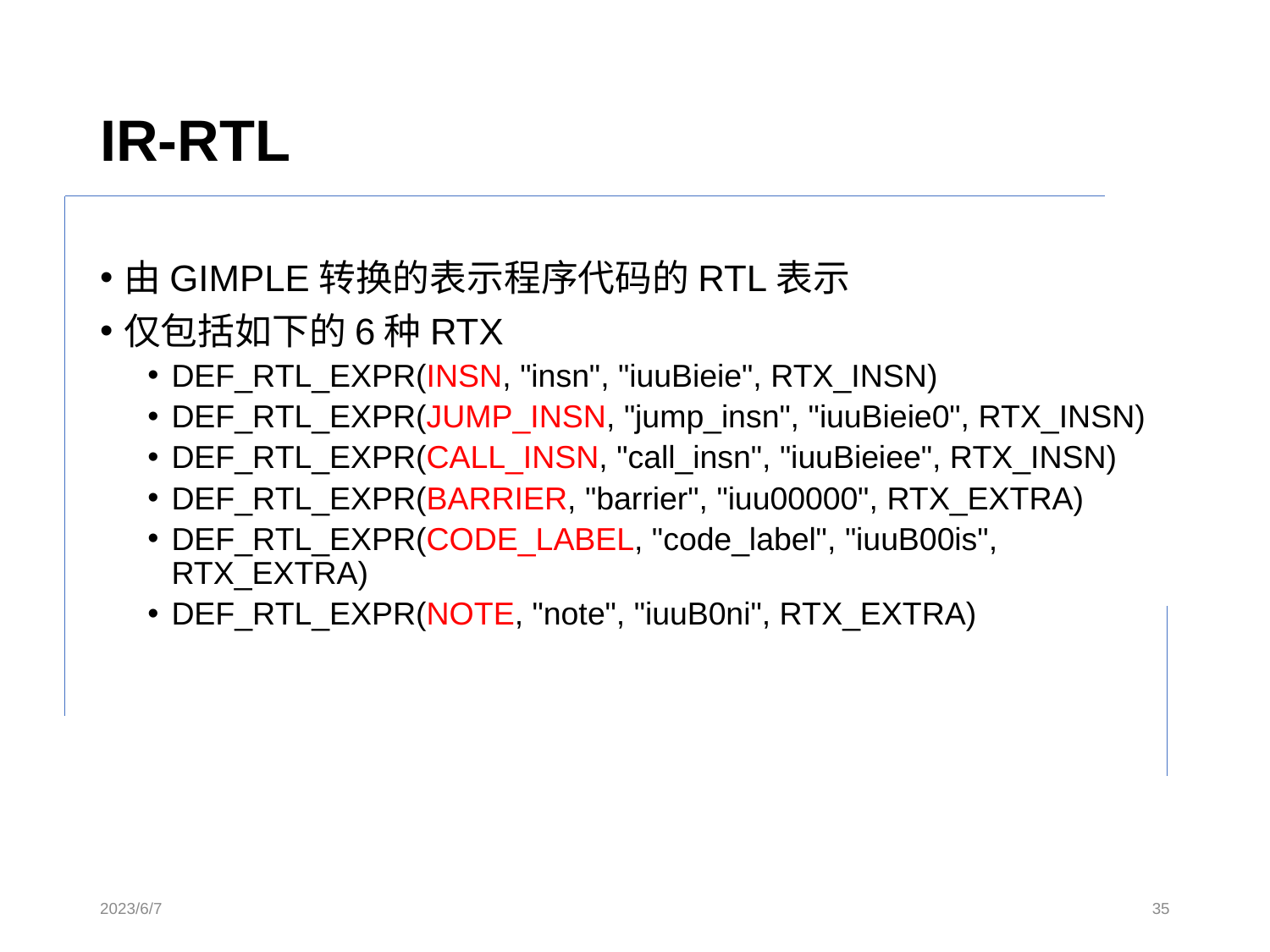

# IR-RTL
由GIMPLE转换的表示程序代码的RTL表示
仅包括如下的6种RTX
DEF_RTL_EXPR(INSN, "insn", "iuuBieie", RTX_INSN)
DEF_RTL_EXPR(JUMP_INSN, "jump_insn", "iuuBieie0", RTX_INSN)
DEF_RTL_EXPR(CALL_INSN, "call_insn", "iuuBieiee", RTX_INSN)
DEF_RTL_EXPR(BARRIER, "barrier", "iuu00000", RTX_EXTRA)
DEF_RTL_EXPR(CODE_LABEL, "code_label", "iuuB00is", RTX_EXTRA)
DEF_RTL_EXPR(NOTE, "note", "iuuB0ni", RTX_EXTRA)

2023/6/7
35